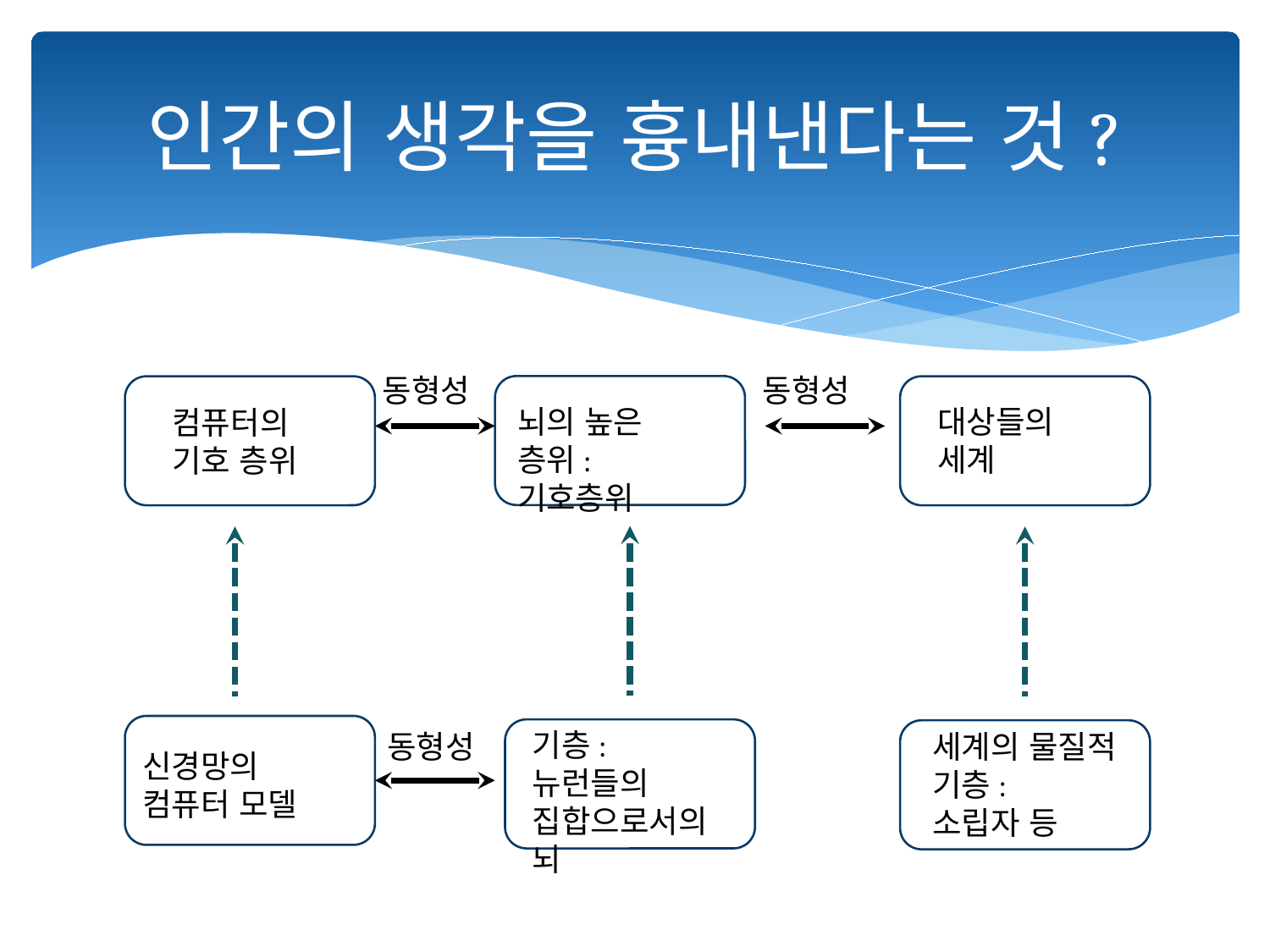

# 인간의 생각을 흉내낸다는 것?
동형성
동형성

대상들의
세계
뇌의 높은 층위: 기호층위
컴퓨터의 기호 층위

기층:뉴런들의 집합으로서의 뇌

동형성
세계의 물질적 기층:
소립자 등
신경망의
컴퓨터 모델